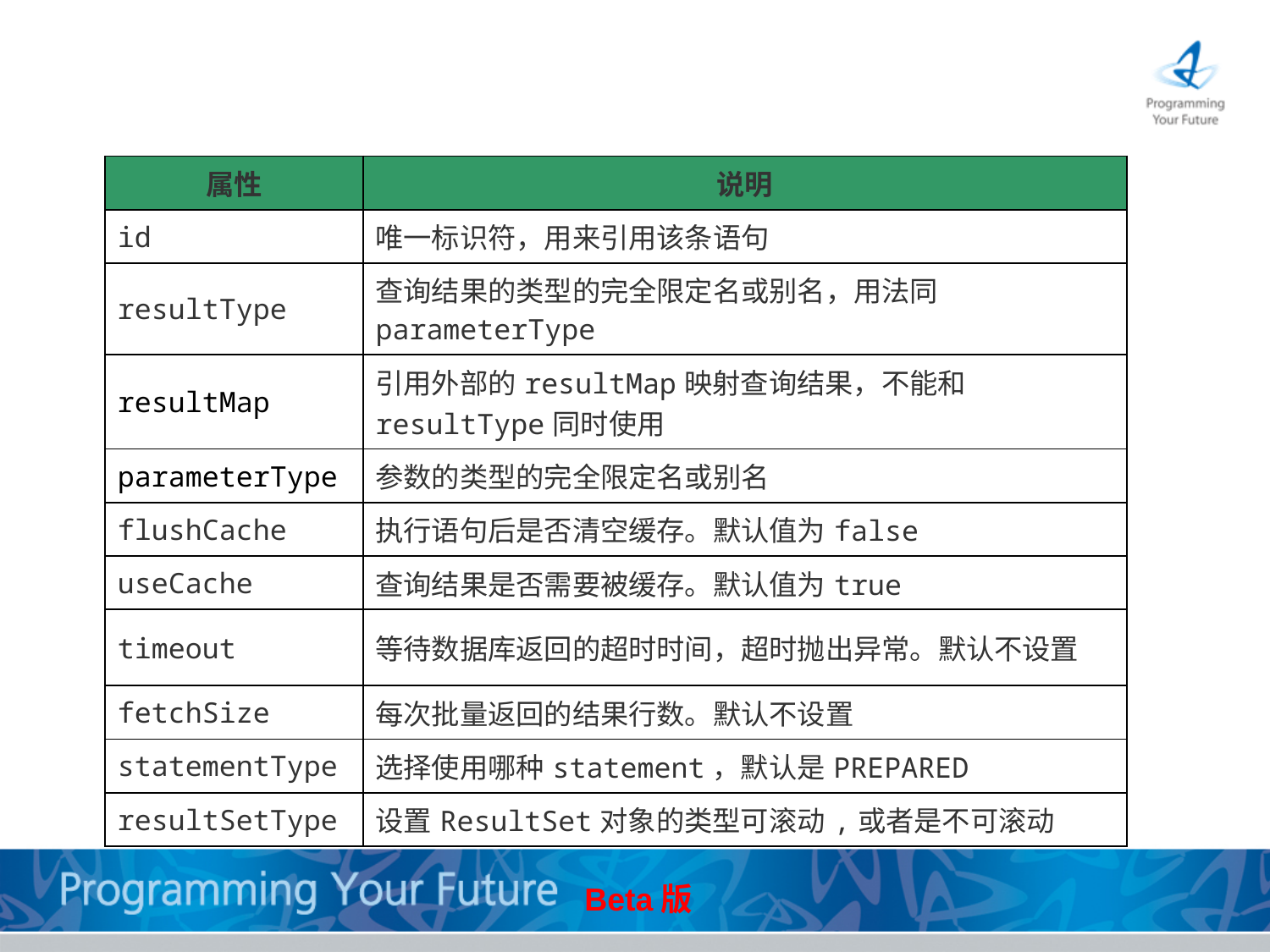

| 属性 | 说明 |
| --- | --- |
| id | 唯一标识符，用来引用该条语句 |
| resultType | 查询结果的类型的完全限定名或别名，用法同parameterType |
| resultMap | 引用外部的resultMap映射查询结果，不能和resultType同时使用 |
| parameterType | 参数的类型的完全限定名或别名 |
| flushCache | 执行语句后是否清空缓存。默认值为false |
| useCache | 查询结果是否需要被缓存。默认值为true |
| timeout | 等待数据库返回的超时时间，超时抛出异常。默认不设置 |
| fetchSize | 每次批量返回的结果行数。默认不设置 |
| statementType | 选择使用哪种statement，默认是PREPARED |
| resultSetType | 设置ResultSet对象的类型可滚动,或者是不可滚动 |